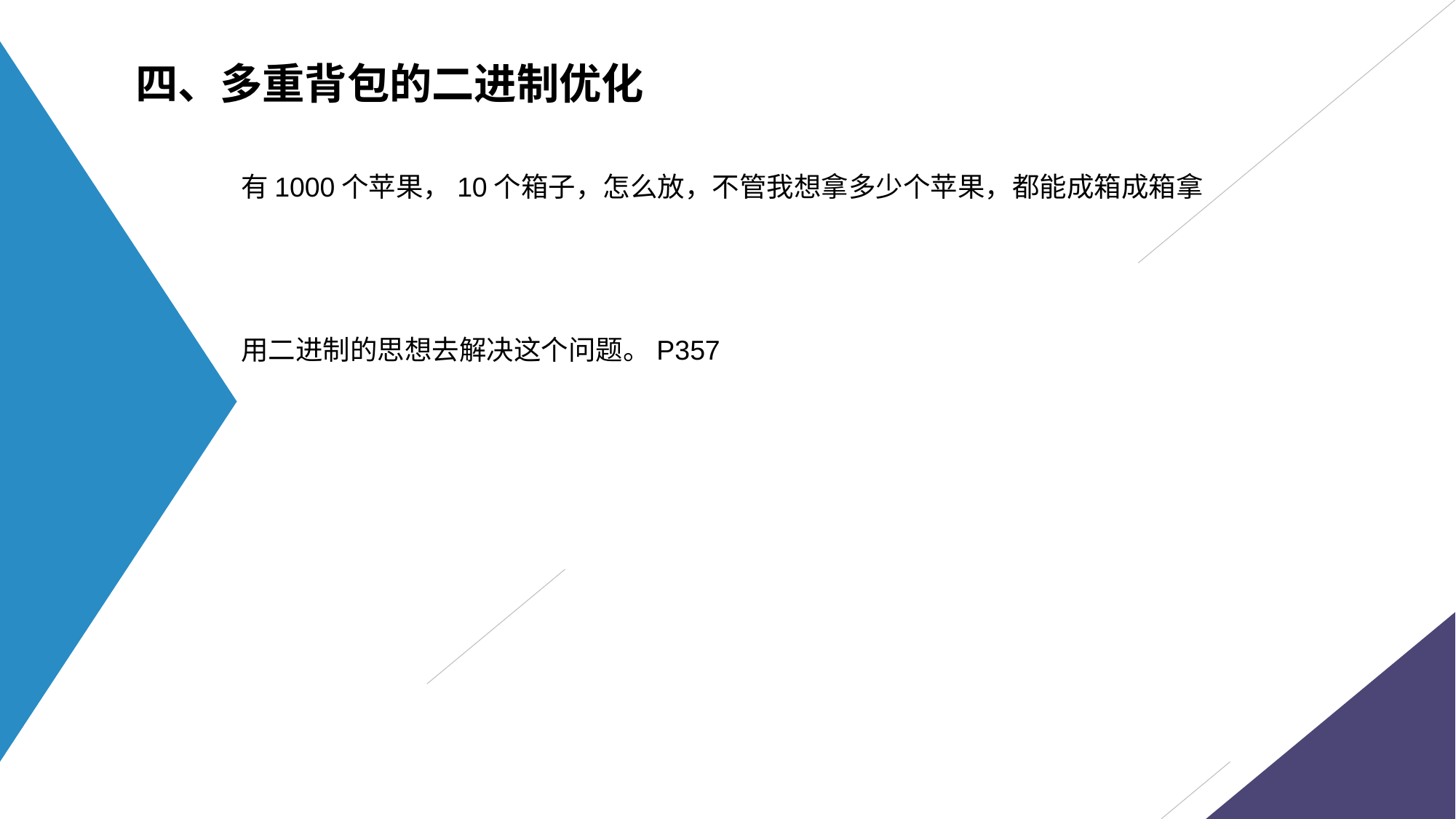

四、多重背包的二进制优化
有1000个苹果，10个箱子，怎么放，不管我想拿多少个苹果，都能成箱成箱拿

用二进制的思想去解决这个问题。P357